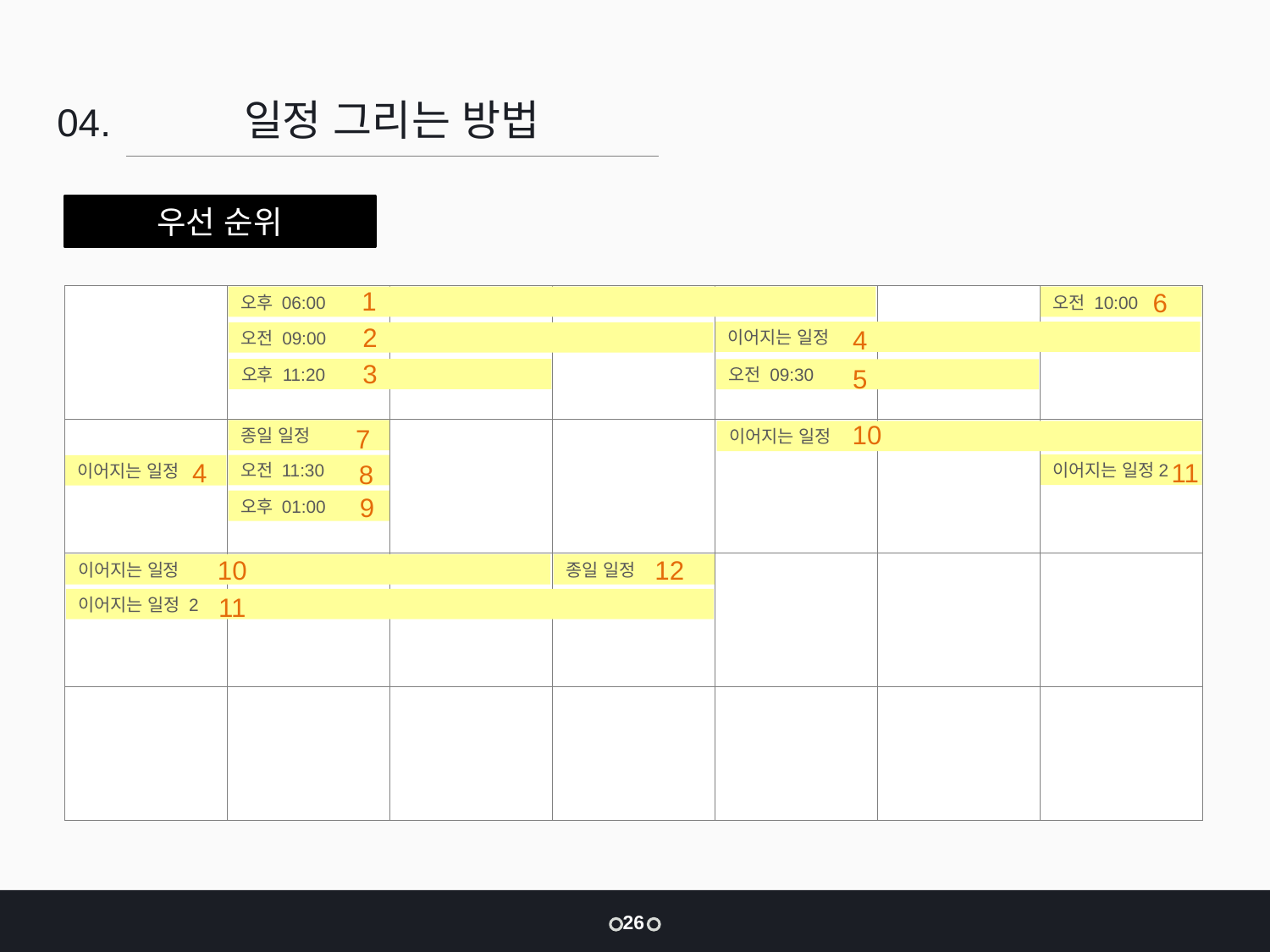

일정 그리는 방법
04.
우선 순위
1
6
|  |  |  |  |  |  |  |
| --- | --- | --- | --- | --- | --- | --- |
|  |  |  |  |  |  |  |
|  |  |  |  |  |  |  |
|  |  |  |  |  |  |  |
오후 06:00
오전 10:00
2
4
이어지는 일정
오전 09:00
3
5
오후 11:20
오전 09:30
10
7
종일 일정
이어지는 일정
11
4
8
이어지는 일정2
오전 11:30
이어지는 일정
9
오후 01:00
12
10
종일 일정
이어지는 일정
11
이어지는 일정 2
26